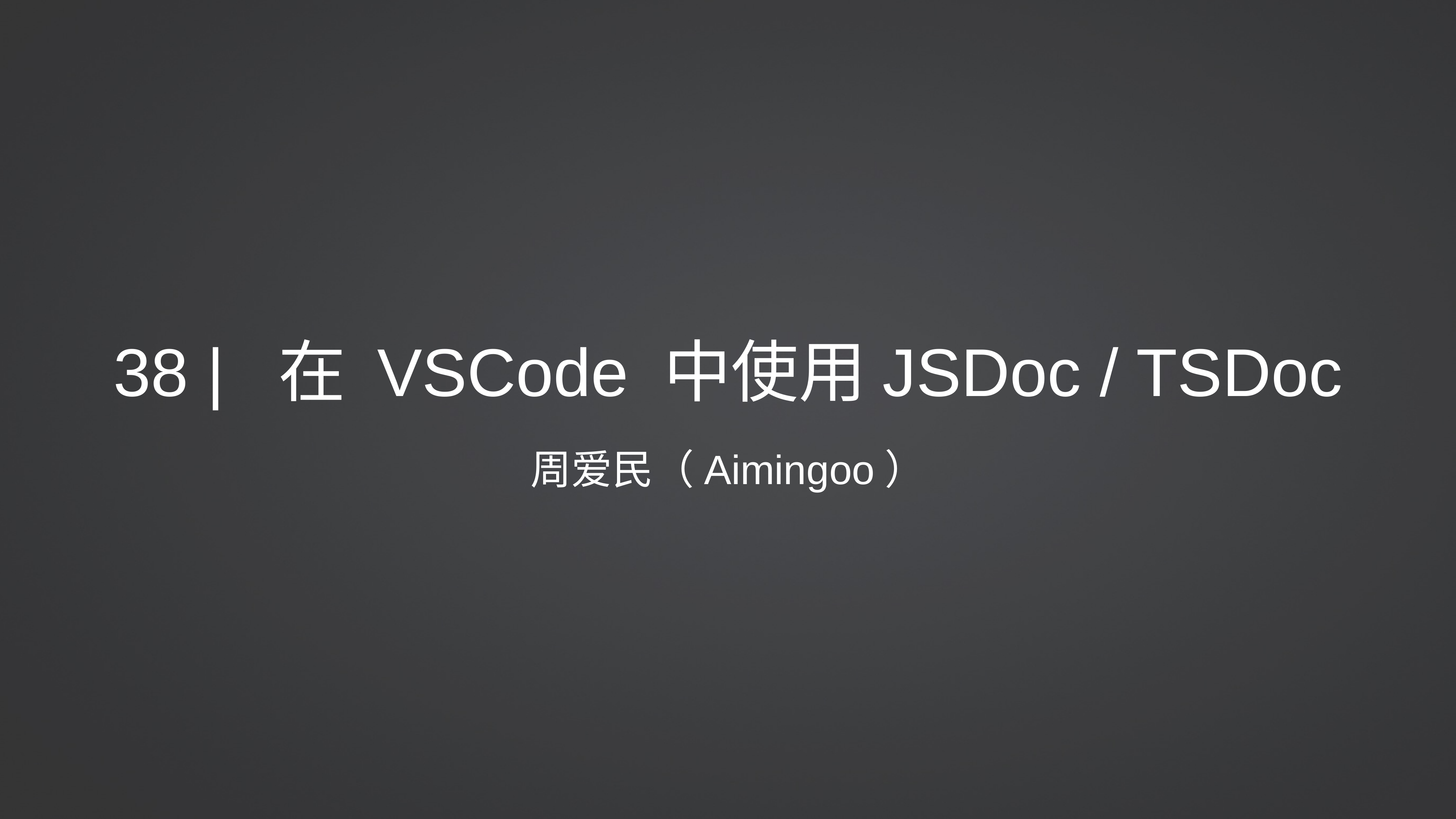

# 38 |  在 VSCode 中使用JSDoc / TSDoc
周爱民（Aimingoo）